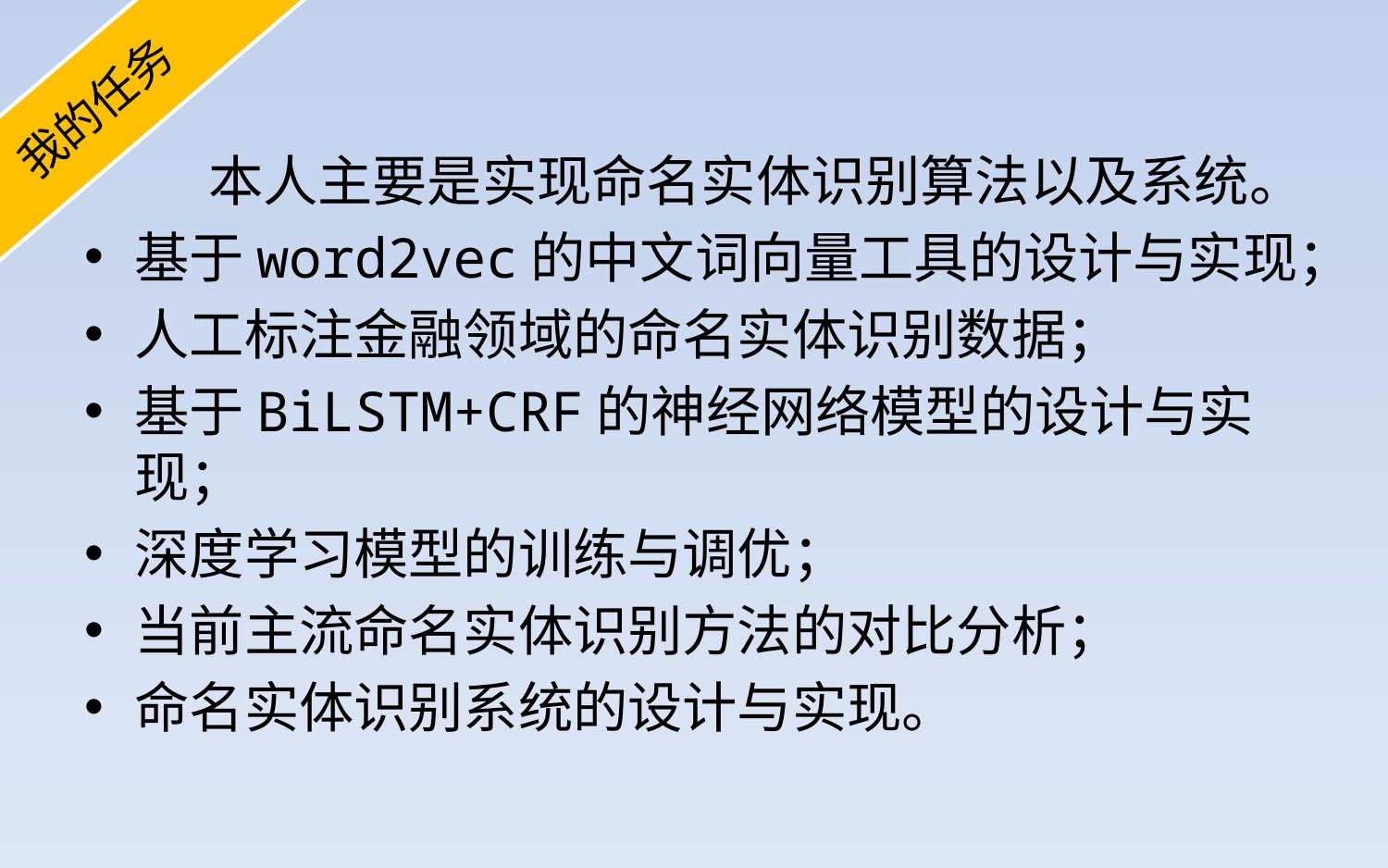

我的任务

	本人主要是实现命名实体识别算法以及系统。
基于word2vec的中文词向量工具的设计与实现；
人工标注金融领域的命名实体识别数据；
基于BiLSTM+CRF的神经网络模型的设计与实现；
深度学习模型的训练与调优；
当前主流命名实体识别方法的对比分析；
命名实体识别系统的设计与实现。